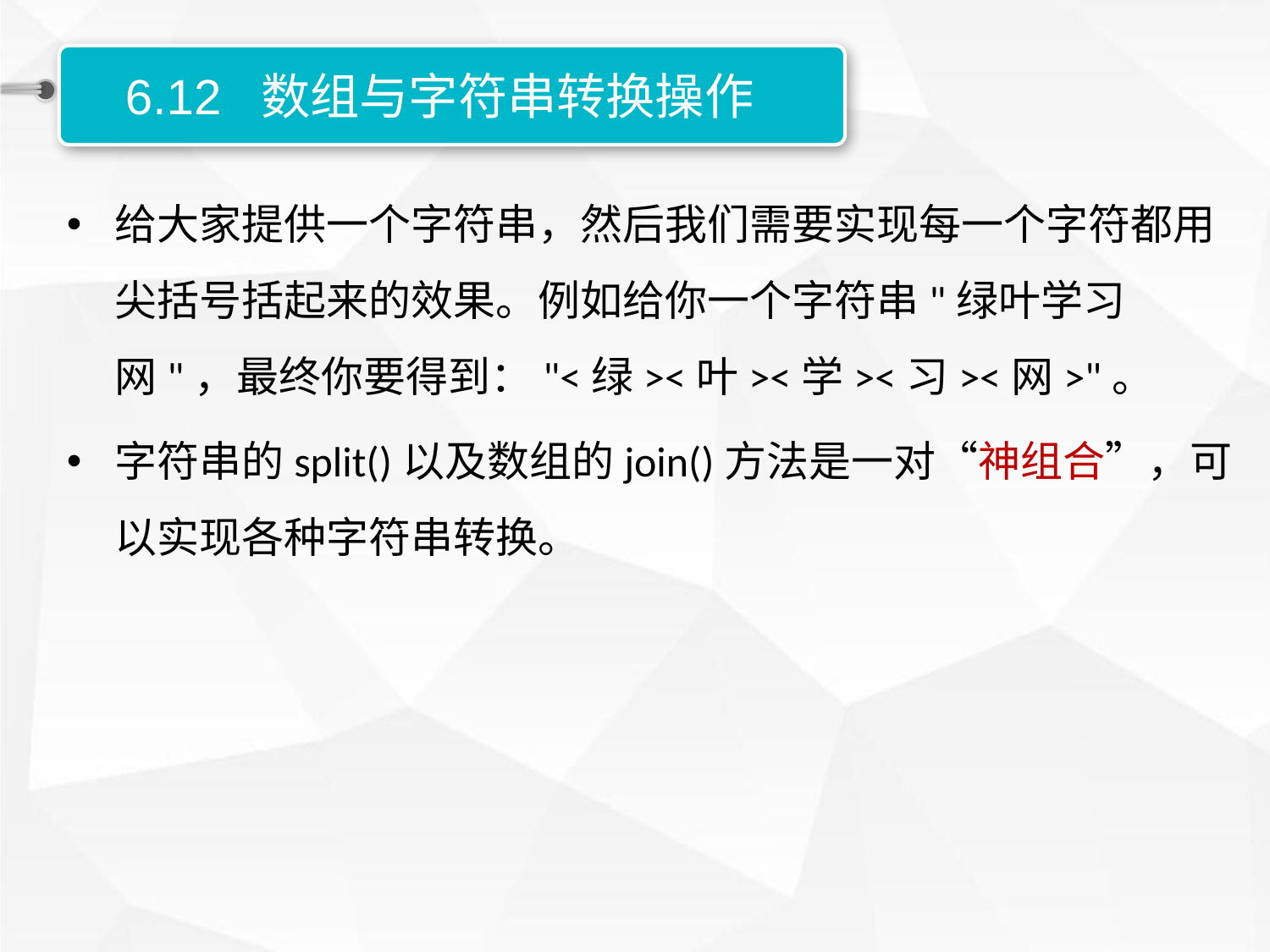

6.12  数组与字符串转换操作

给大家提供一个字符串，然后我们需要实现每一个字符都用尖括号括起来的效果。例如给你一个字符串"绿叶学习网"，最终你要得到："<绿><叶><学><习><网>"。
字符串的split()以及数组的join()方法是一对“神组合”，可以实现各种字符串转换。